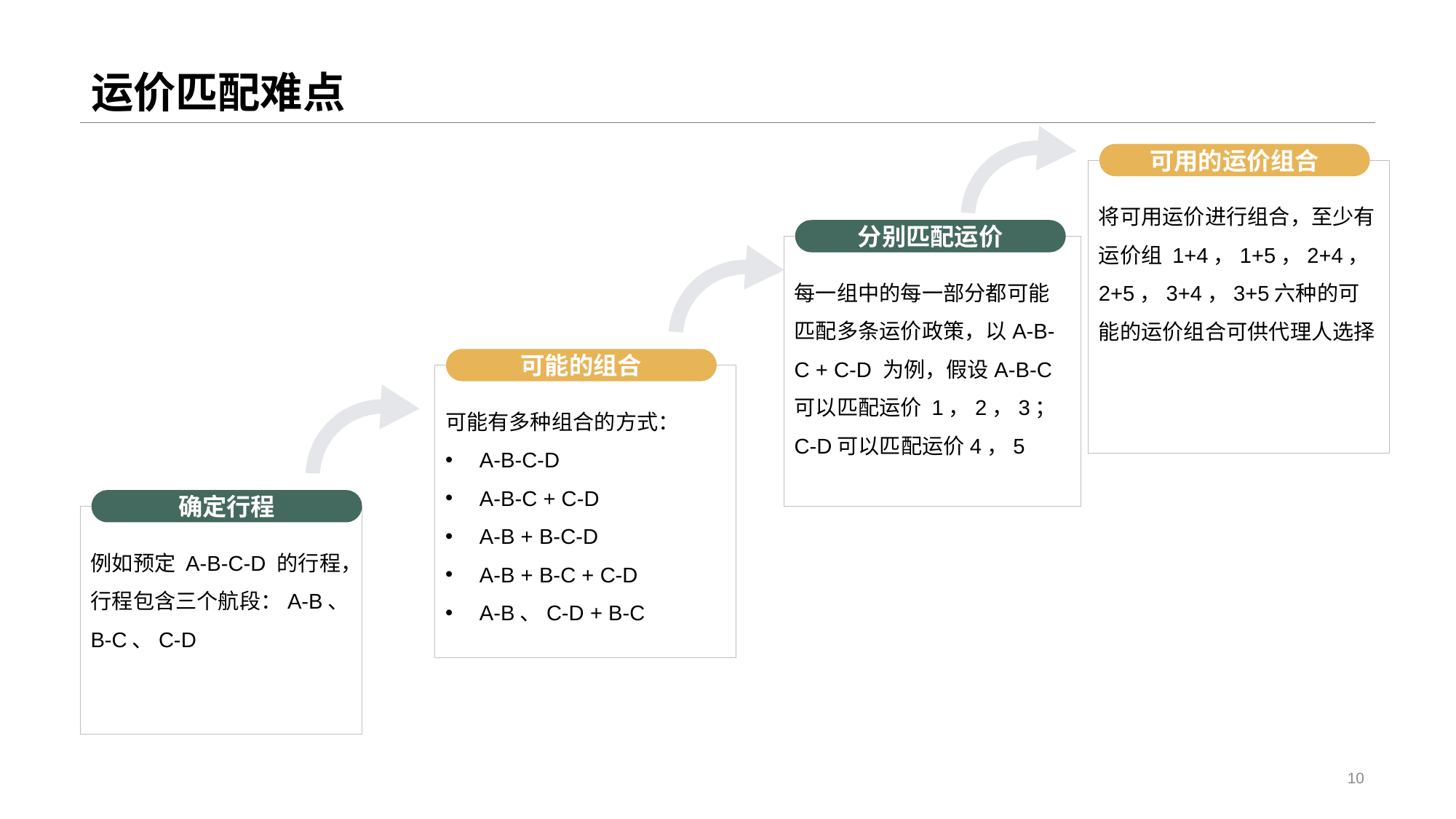

# 运价匹配难点

可用的运价组合

将可用运价进行组合，至少有运价组 1+4，1+5，2+4，2+5，3+4，3+5六种的可能的运价组合可供代理人选择
可能的组合

可能有多种组合的方式：
A-B-C-D
A-B-C + C-D
A-B + B-C-D
A-B + B-C + C-D
A-B、C-D + B-C
分别匹配运价

每一组中的每一部分都可能匹配多条运价政策，以A-B-C + C-D 为例，假设A-B-C 可以匹配运价 1，2，3；C-D可以匹配运价4，5

确定行程

例如预定 A-B-C-D 的行程，行程包含三个航段：A-B、B-C、C-D
10